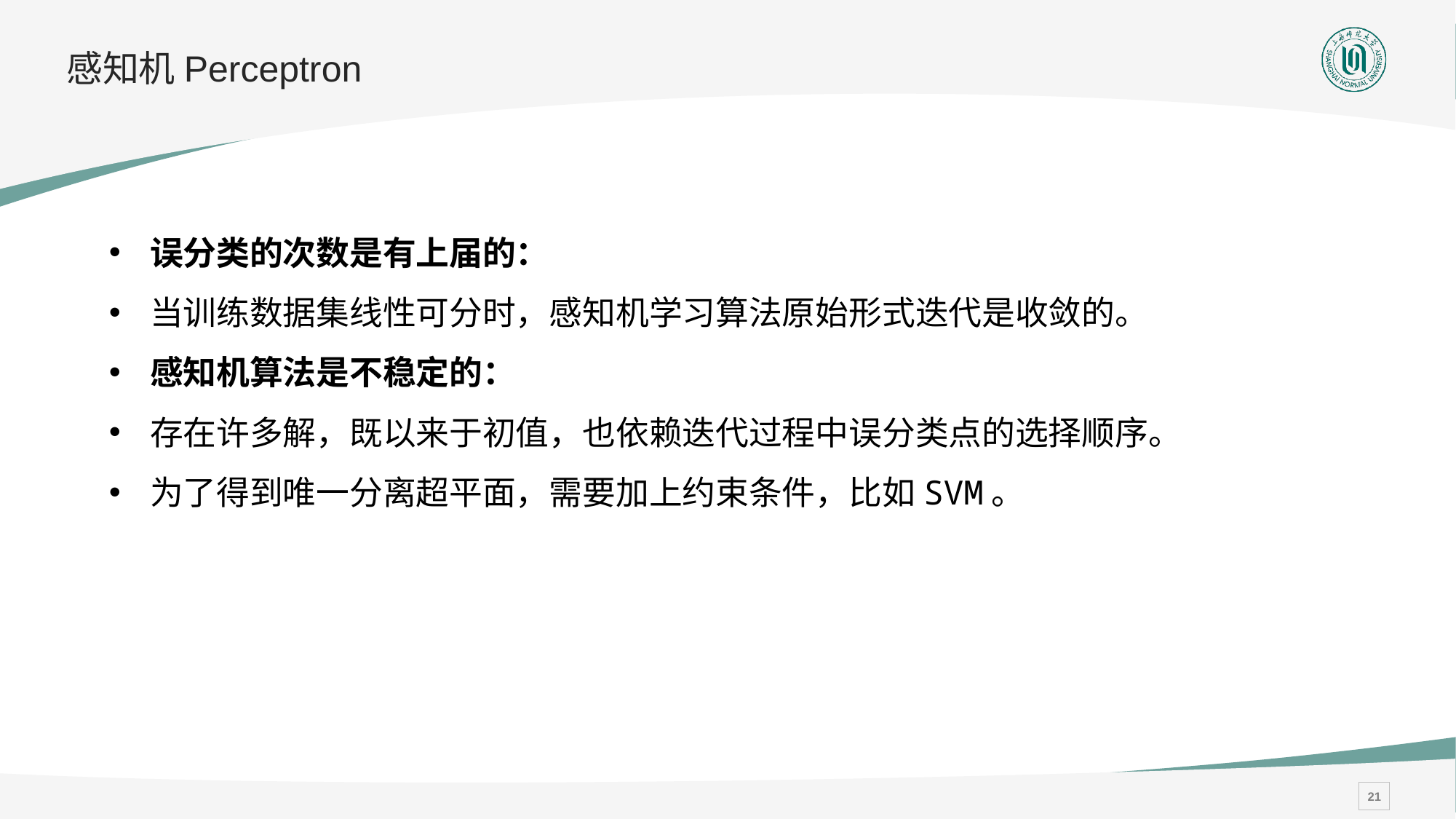

# 感知机Perceptron
误分类的次数是有上届的：
当训练数据集线性可分时，感知机学习算法原始形式迭代是收敛的。
感知机算法是不稳定的：
存在许多解，既以来于初值，也依赖迭代过程中误分类点的选择顺序。
为了得到唯一分离超平面，需要加上约束条件，比如SVM。